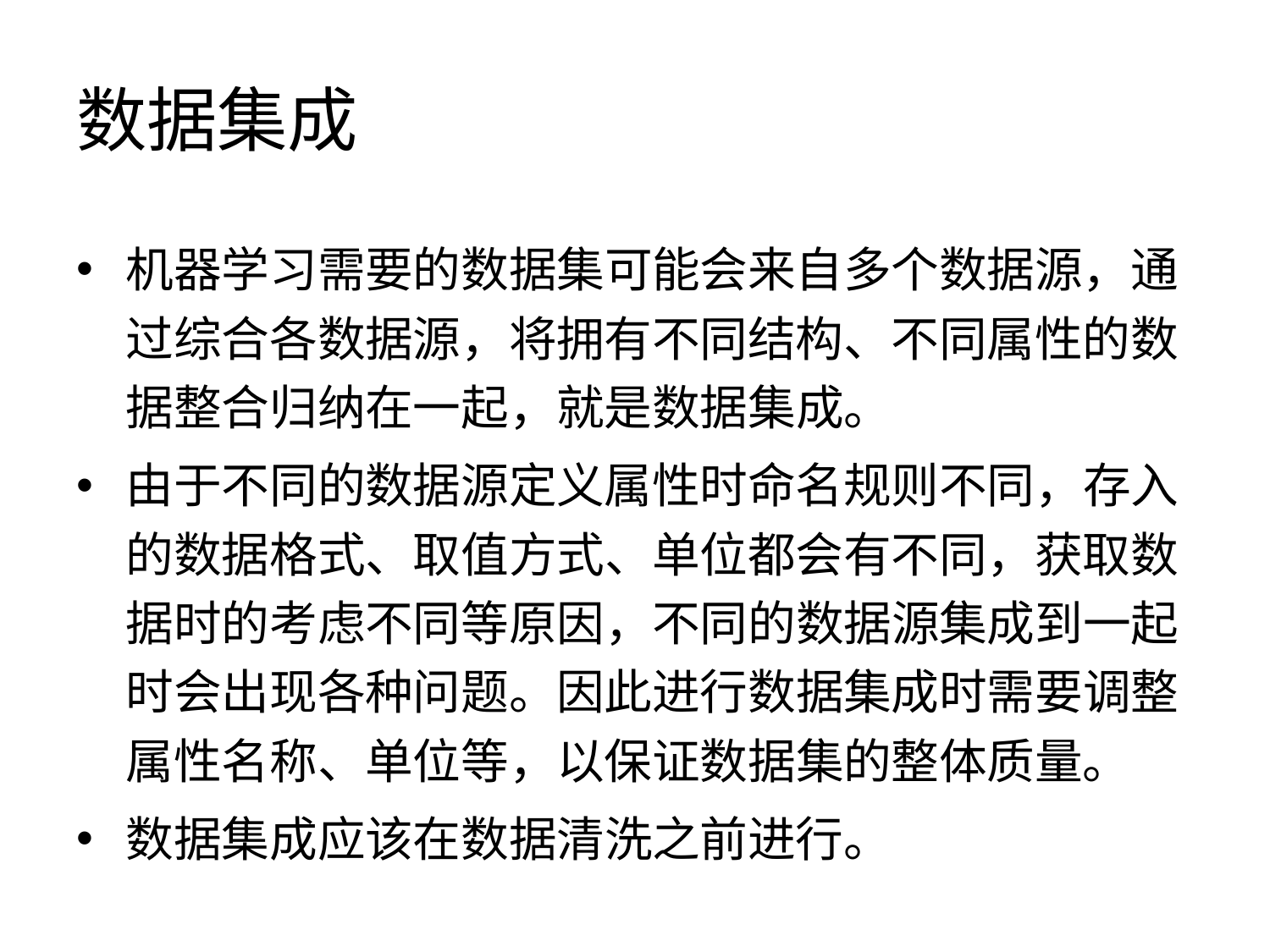

# 数据集成
机器学习需要的数据集可能会来自多个数据源，通过综合各数据源，将拥有不同结构、不同属性的数据整合归纳在一起，就是数据集成。
由于不同的数据源定义属性时命名规则不同，存入的数据格式、取值方式、单位都会有不同，获取数据时的考虑不同等原因，不同的数据源集成到一起时会出现各种问题。因此进行数据集成时需要调整属性名称、单位等，以保证数据集的整体质量。
数据集成应该在数据清洗之前进行。